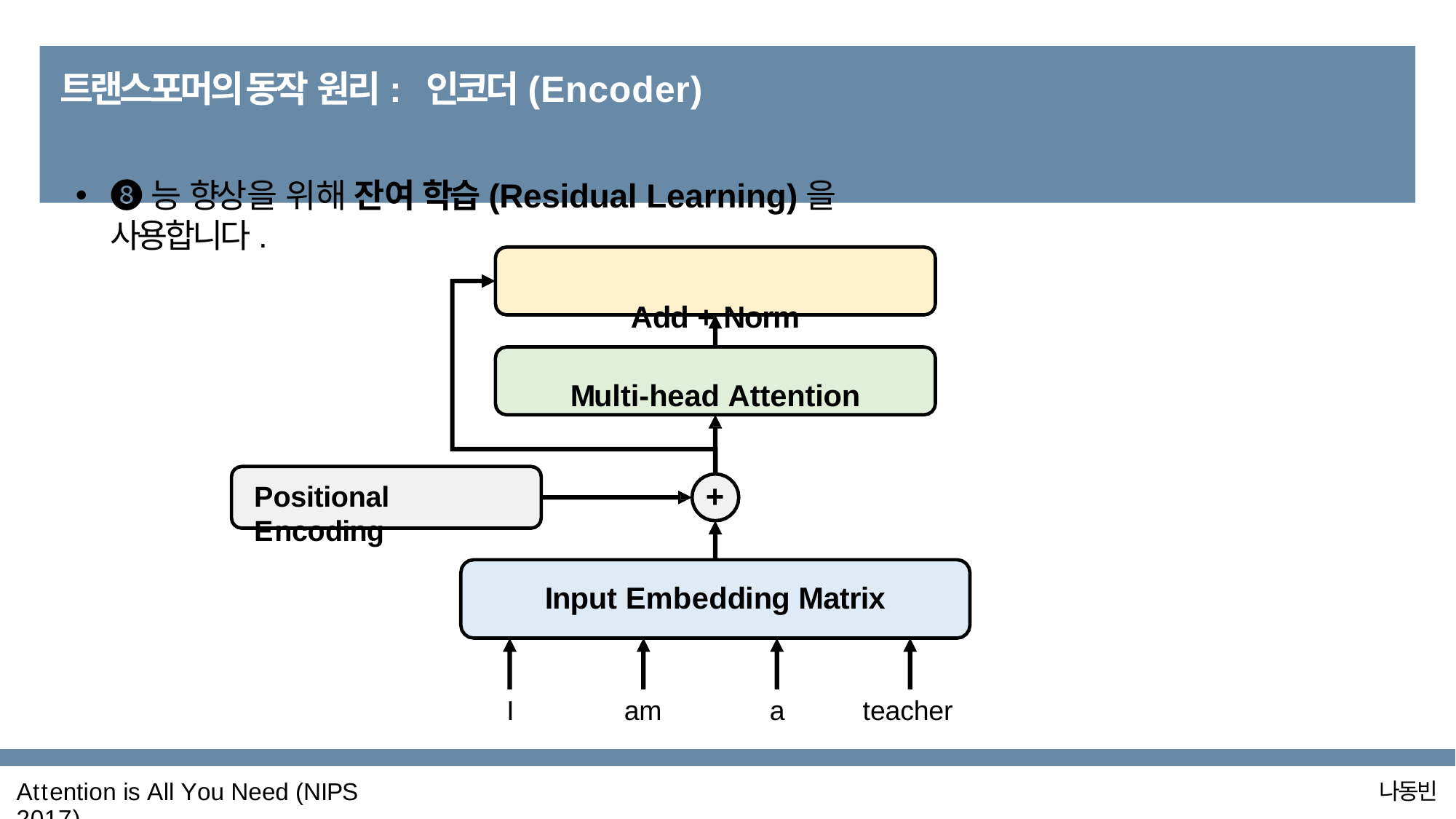

# 트랜스포머의 동작 원리: 인코더(Encoder)
❽능 향상을 위해 잔여 학습(Residual Learning)을 사용합니다.

Add + Norm

Multi-head Attention

+
Positional Encoding

Input Embedding Matrix
I
am
a
teacher

Attention is All You Need (NIPS 2017)
나동빈